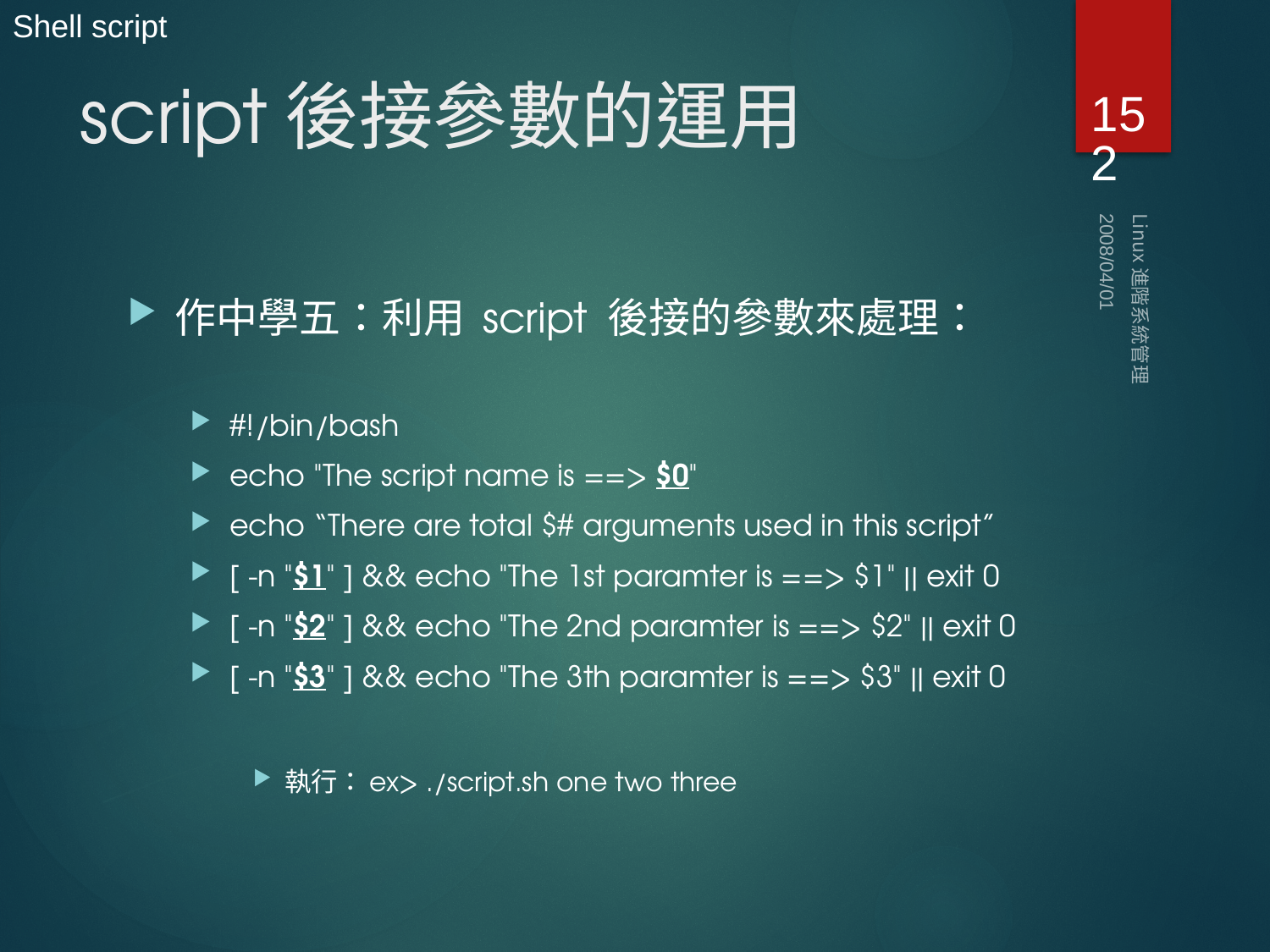

Shell script
152
# script後接參數的運用
2008/04/01
作中學五：利用 script 後接的參數來處理：

#!/bin/bash
echo "The script name is ==> $0"
echo “There are total $# arguments used in this script”
[ -n "$1" ] && echo "The 1st paramter is ==> $1" || exit 0
[ -n "$2" ] && echo "The 2nd paramter is ==> $2" || exit 0
[ -n "$3" ] && echo "The 3th paramter is ==> $3" || exit 0

執行：ex> ./script.sh one two three
Linux 進階系統管理